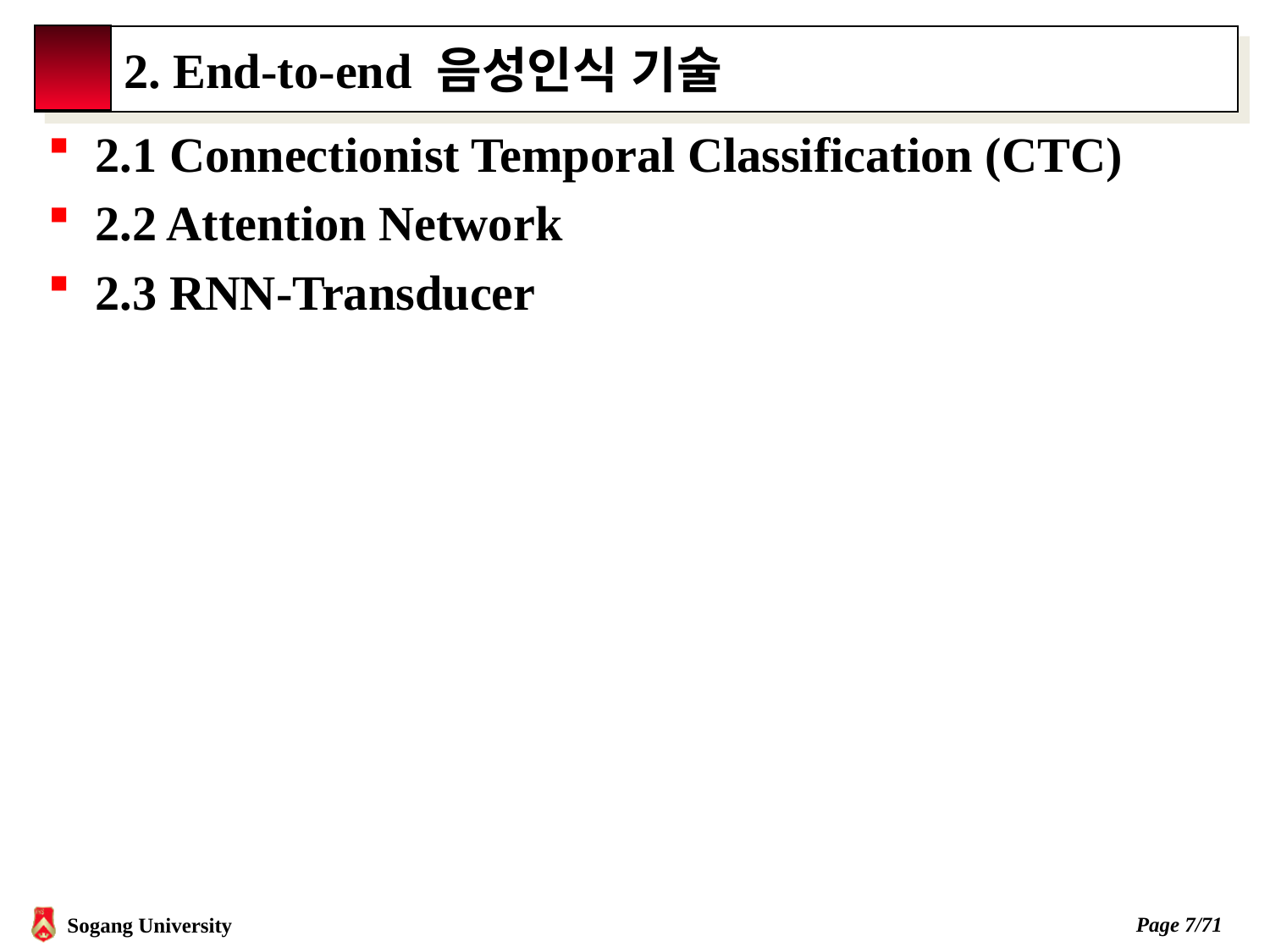

# 2. End-to-end 음성인식 기술
2.1 Connectionist Temporal Classification (CTC)
2.2 Attention Network
2.3 RNN-Transducer
Page 7/71